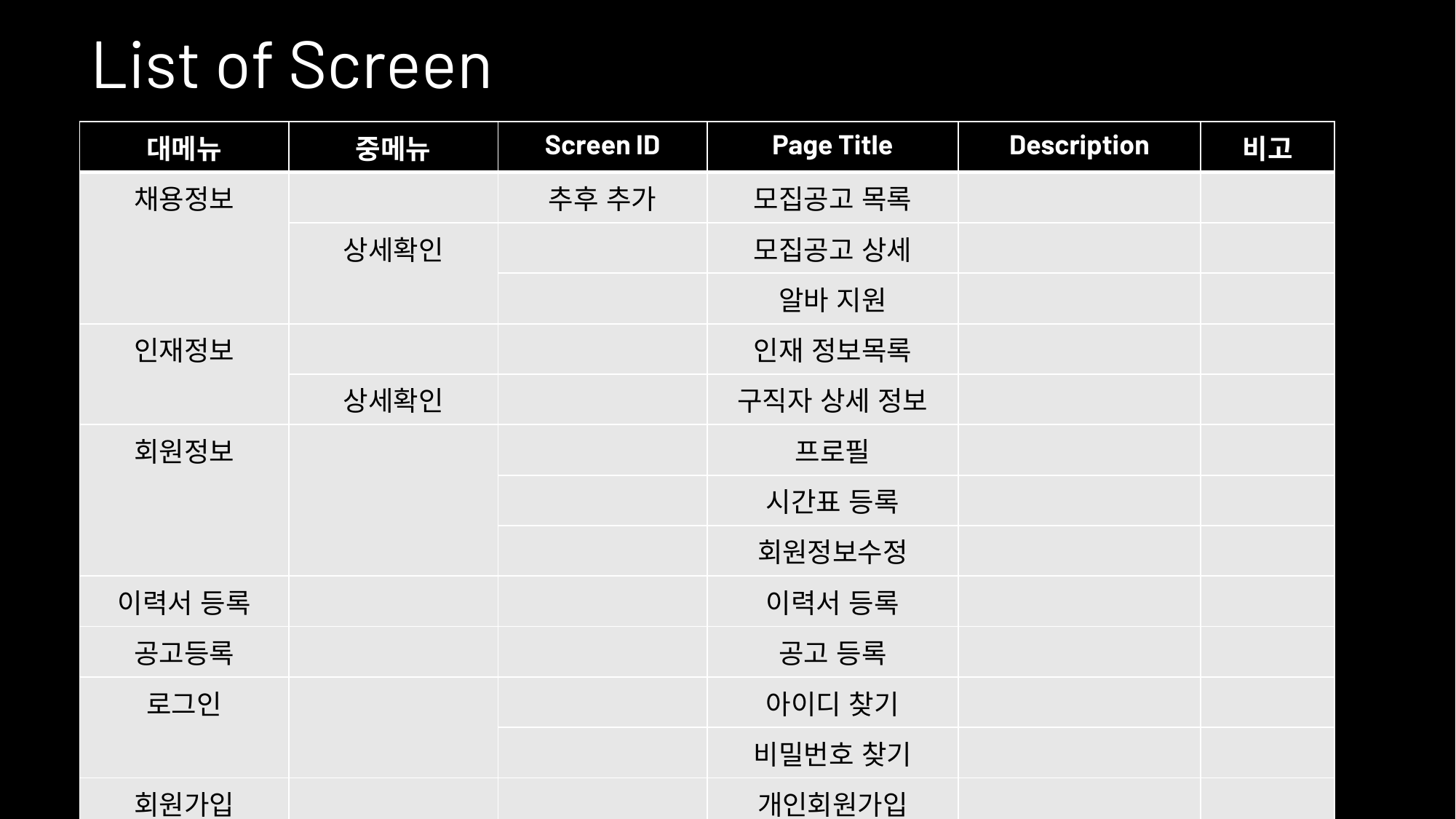

List of Screen
| 대메뉴 | 중메뉴 | Screen ID | Page Title | Description | 비고 |
| --- | --- | --- | --- | --- | --- |
| 채용정보 |  | 추후 추가 | 모집공고 목록 |  |  |
|  | 상세확인 |  | 모집공고 상세 |  |  |
|  |  |  | 알바 지원 |  |  |
| 인재정보 |  |  | 인재 정보목록 |  |  |
|  | 상세확인 |  | 구직자 상세 정보 |  |  |
| 회원정보 |  |  | 프로필 |  |  |
|  |  |  | 시간표 등록 |  |  |
|  |  |  | 회원정보수정 |  |  |
| 이력서 등록 |  |  | 이력서 등록 |  |  |
| 공고등록 |  |  | 공고 등록 |  |  |
| 로그인 |  |  | 아이디 찾기 |  |  |
|  |  |  | 비밀번호 찾기 |  |  |
| 회원가입 |  |  | 개인회원가입 |  |  |
|  |  |  | 기업회원가입 |  |  |